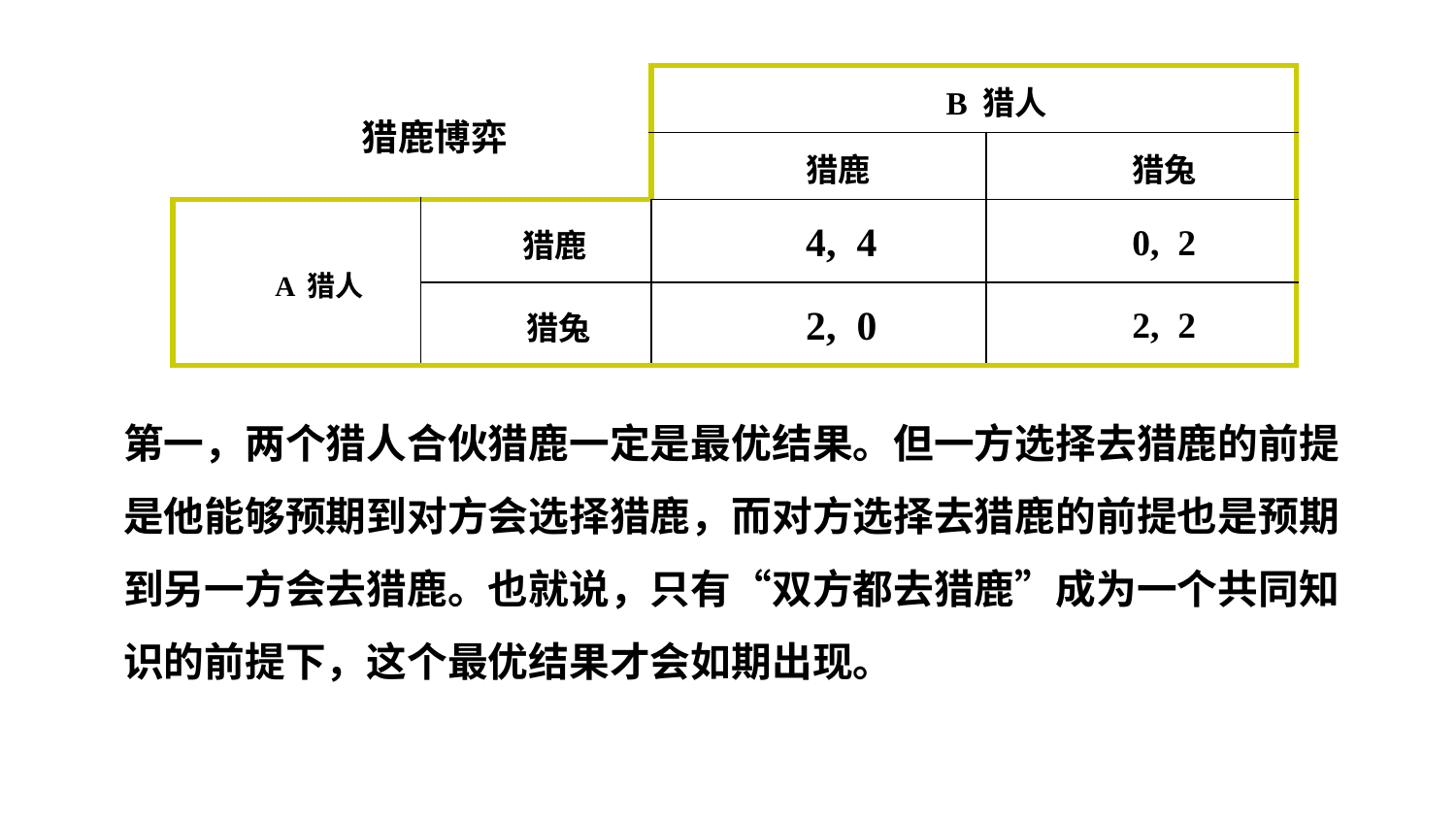

| 猎鹿博弈 |  | B 猎人 |  |
| --- | --- | --- | --- |
|  |  | 猎鹿 | 猎兔 |
| A 猎人 | 猎鹿 | 4, 4 | 0, 2 |
|  | 猎兔 | 2, 0 | 2, 2 |
第一，两个猎人合伙猎鹿一定是最优结果。但一方选择去猎鹿的前提是他能够预期到对方会选择猎鹿，而对方选择去猎鹿的前提也是预期到另一方会去猎鹿。也就说，只有“双方都去猎鹿”成为一个共同知识的前提下，这个最优结果才会如期出现。